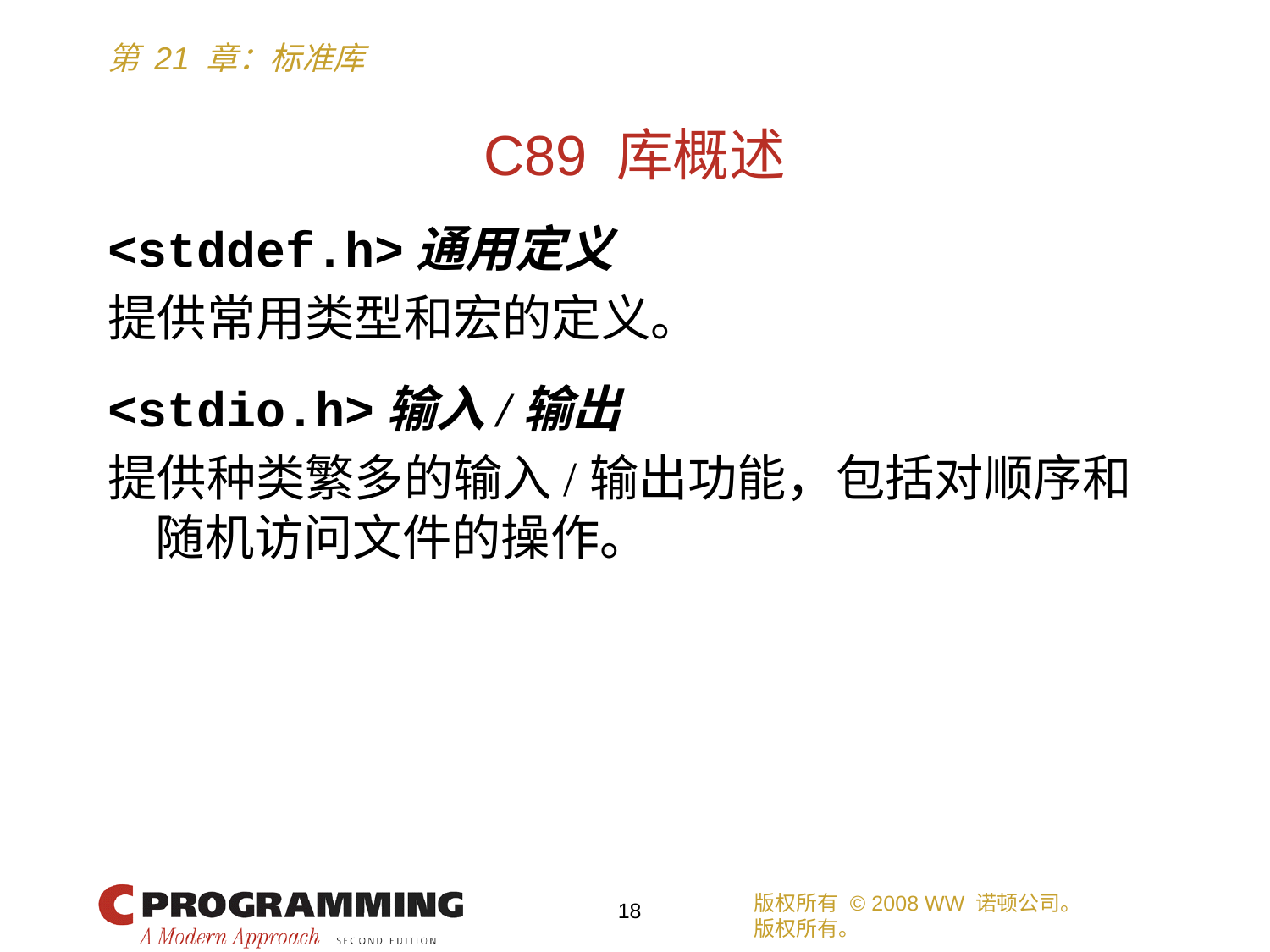

# C89 库概述
<stddef.h>通用定义
提供常用类型和宏的定义。
<stdio.h>输入/输出
提供种类繁多的输入/输出功能，包括对顺序和随机访问文件的操作。
版权所有 © 2008 WW 诺顿公司。
版权所有。
18